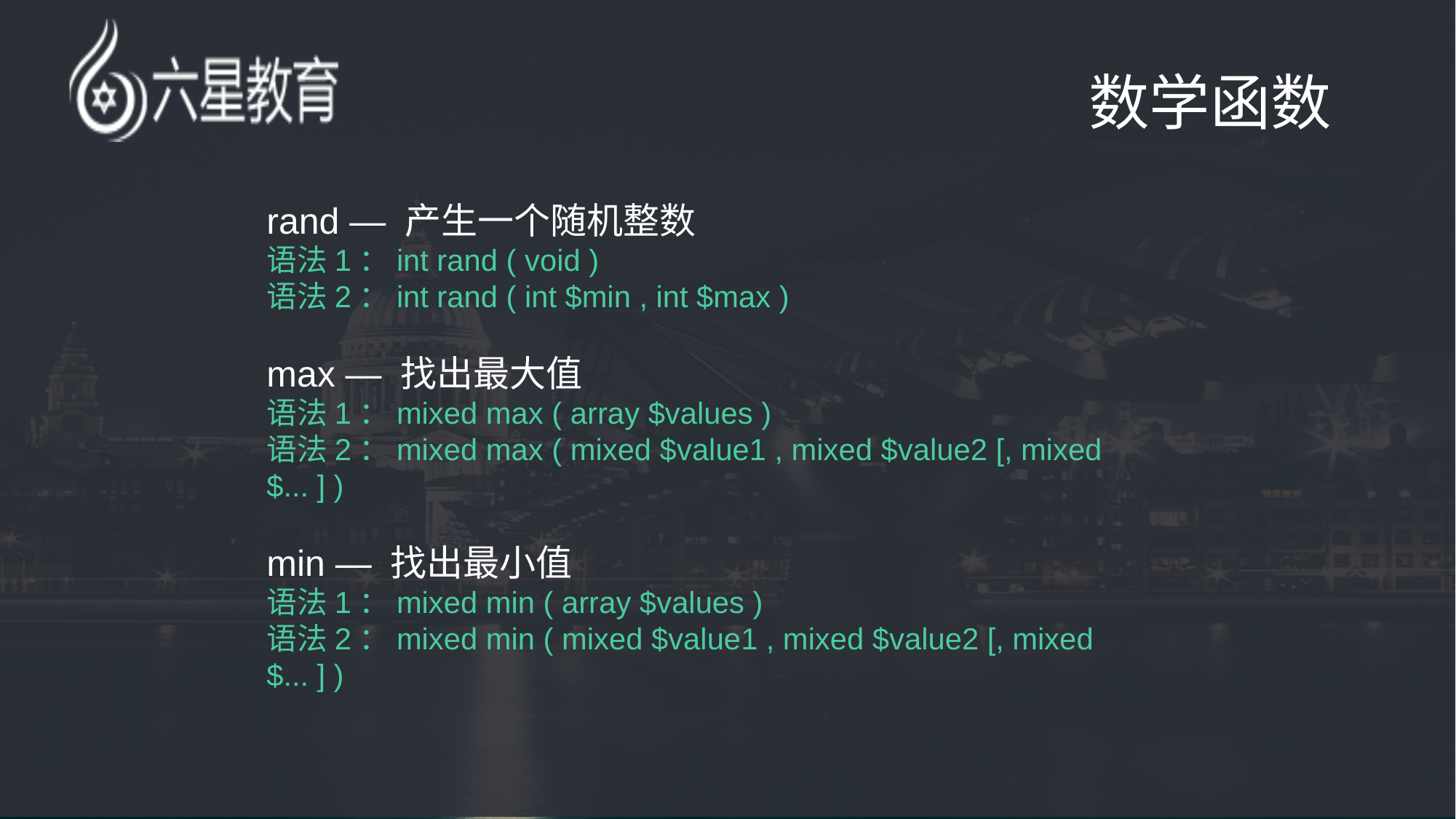

# 数学函数
rand — 产生一个随机整数
语法1：int rand ( void )
语法2：int rand ( int $min , int $max )

max — 找出最大值
语法1：mixed max ( array $values )
语法2：mixed max ( mixed $value1 , mixed $value2 [, mixed $... ] )

min — 找出最小值
语法1：mixed min ( array $values )
语法2：mixed min ( mixed $value1 , mixed $value2 [, mixed $... ] )